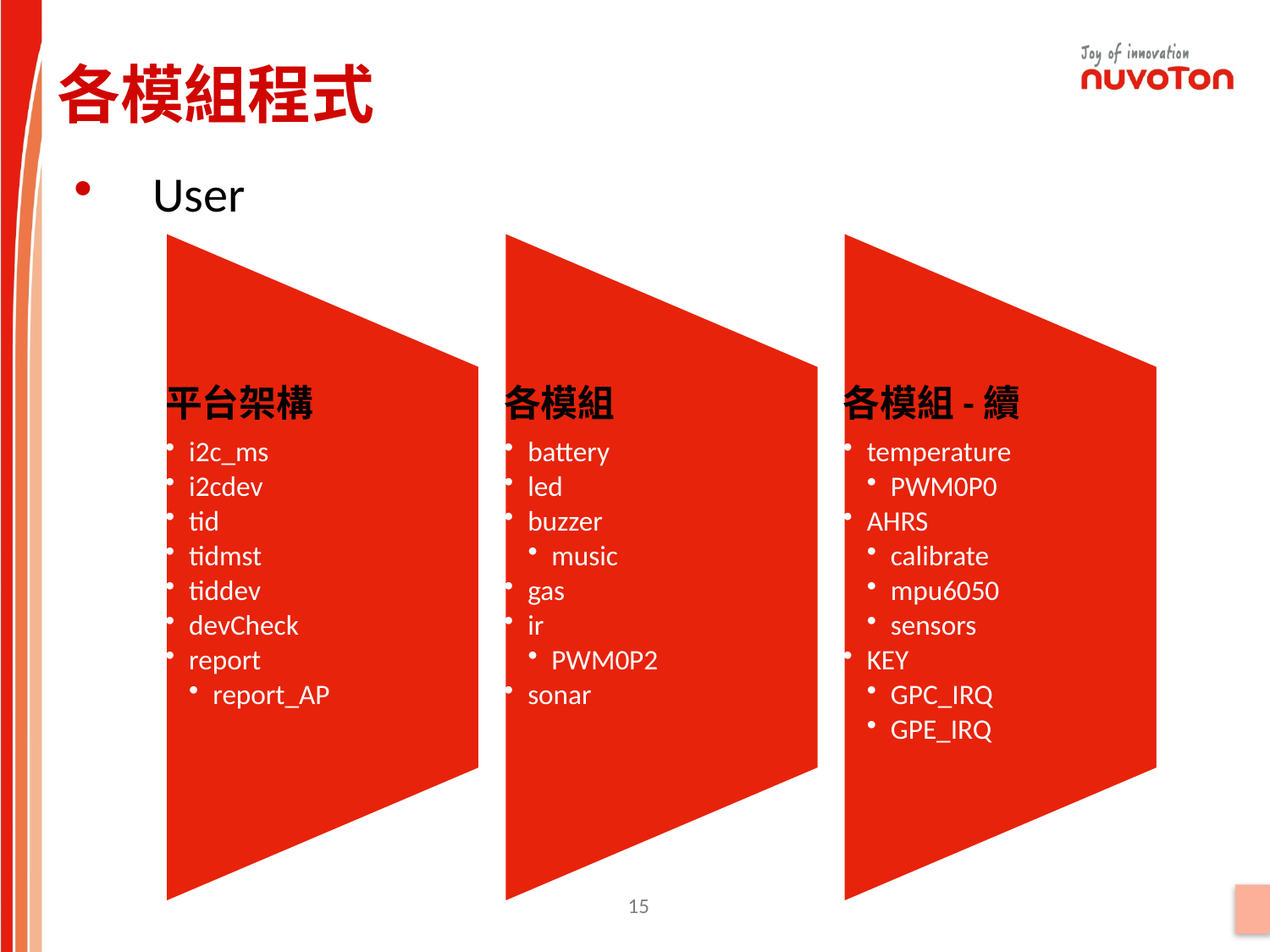

各模組程式
User
平台架構
i2c_ms
i2cdev
tid
tidmst
tiddev
devCheck
report
report_AP
各模組
battery
led
buzzer
music
gas
ir
PWM0P2
sonar
各模組-續
temperature
PWM0P0
AHRS
calibrate
mpu6050
sensors
KEY
GPC_IRQ
GPE_IRQ
15